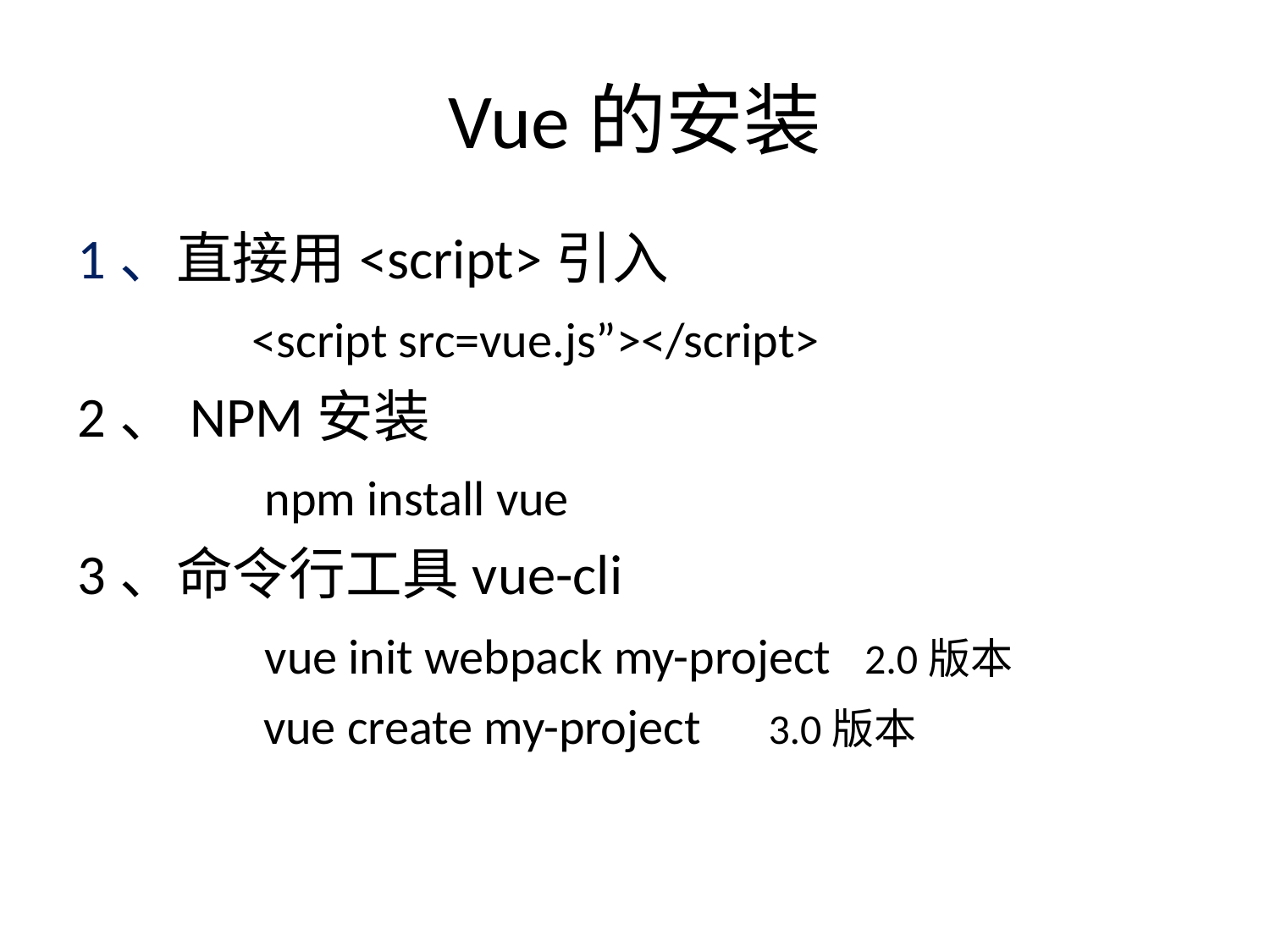

# Vue的安装
1、直接用<script>引入
		<script src=vue.js”></script>
2、NPM安装
		 npm install vue
3、命令行工具vue-cli
		 vue init webpack my-project   2.0版本
		 vue create my-project      3.0版本